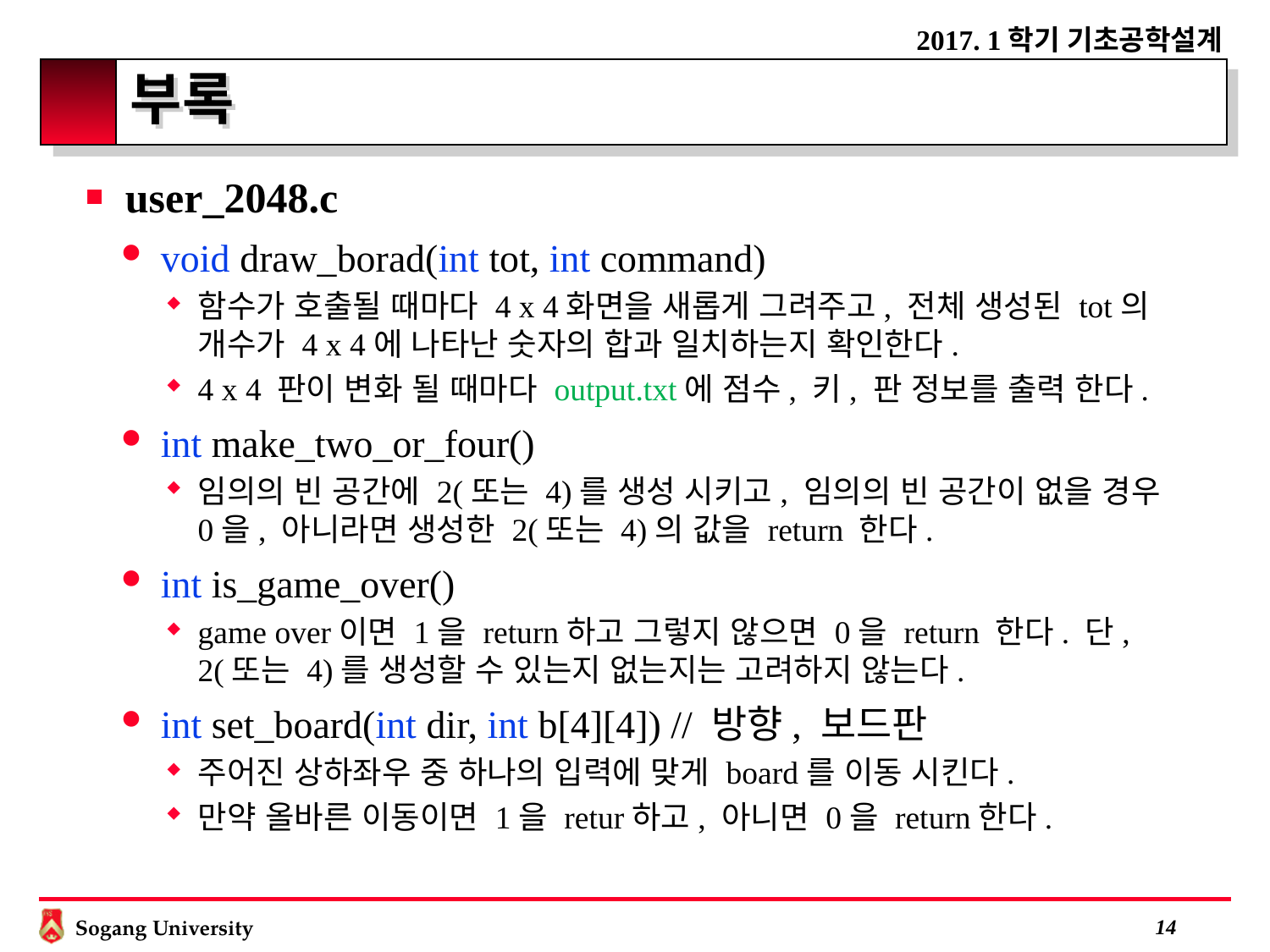

# 부록
user_2048.c
void draw_borad(int tot, int command)
함수가 호출될 때마다 4 x 4화면을 새롭게 그려주고, 전체 생성된 tot의 개수가 4 x 4에 나타난 숫자의 합과 일치하는지 확인한다.
4 x 4 판이 변화 될 때마다 output.txt에 점수, 키, 판 정보를 출력 한다.
int make_two_or_four()
임의의 빈 공간에 2(또는 4)를 생성 시키고, 임의의 빈 공간이 없을 경우 0을, 아니라면 생성한 2(또는 4)의 값을 return 한다.
int is_game_over()
game over이면 1을 return하고 그렇지 않으면 0을 return 한다. 단, 2(또는 4)를 생성할 수 있는지 없는지는 고려하지 않는다.
int set_board(int dir, int b[4][4]) // 방향, 보드판
주어진 상하좌우 중 하나의 입력에 맞게 board를 이동 시킨다.
만약 올바른 이동이면 1을 retur하고, 아니면 0을 return한다.
 14